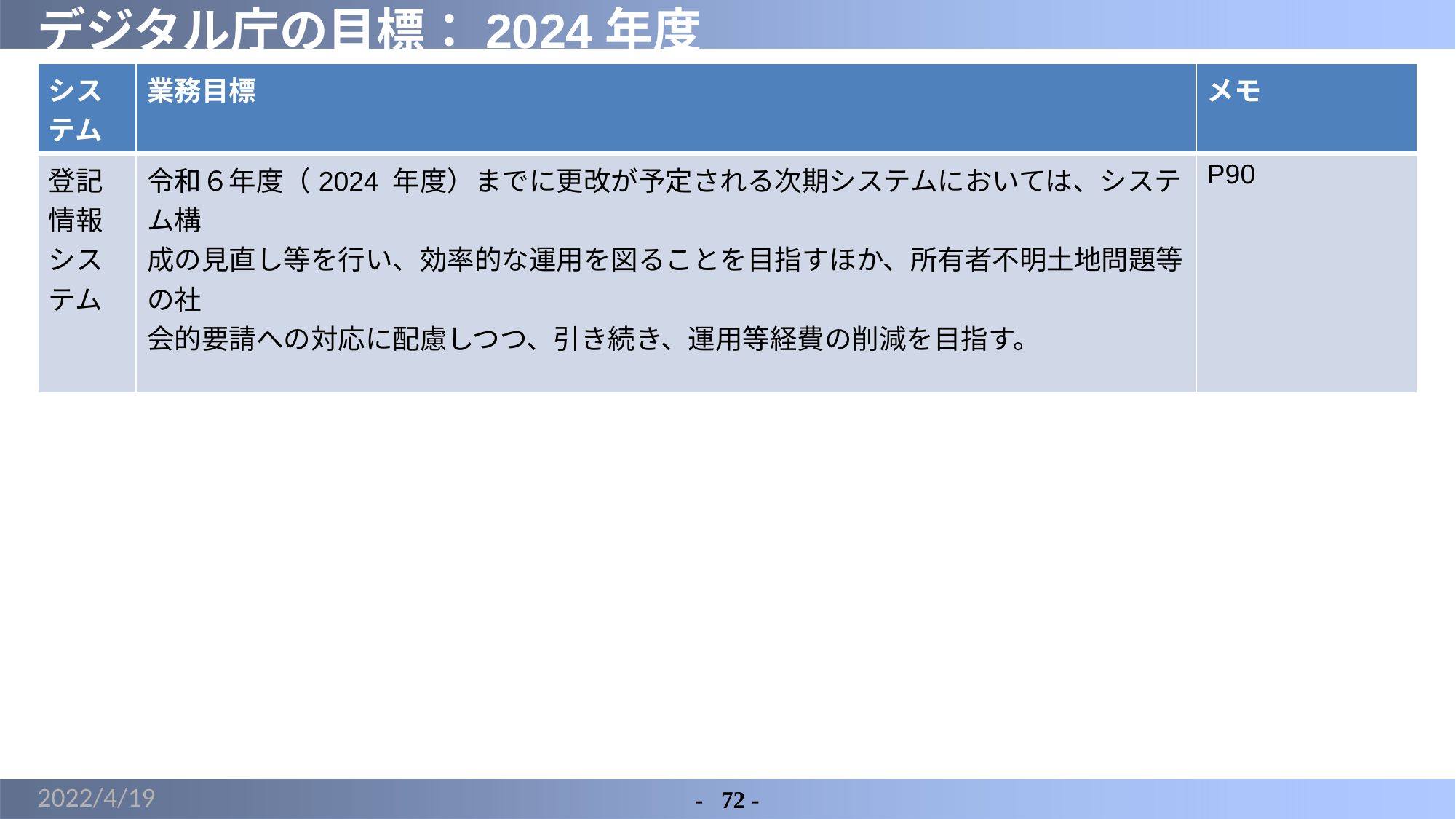

# デジタル庁の目標：2024年度
| システム | 業務目標 | メモ |
| --- | --- | --- |
| 登記情報システム | 令和６年度（2024 年度）までに更改が予定される次期システムにおいては、システム構 成の見直し等を行い、効率的な運用を図ることを目指すほか、所有者不明土地問題等の社 会的要請への対応に配慮しつつ、引き続き、運用等経費の削減を目指す。 | P90 |
2022/4/19
-	72 -